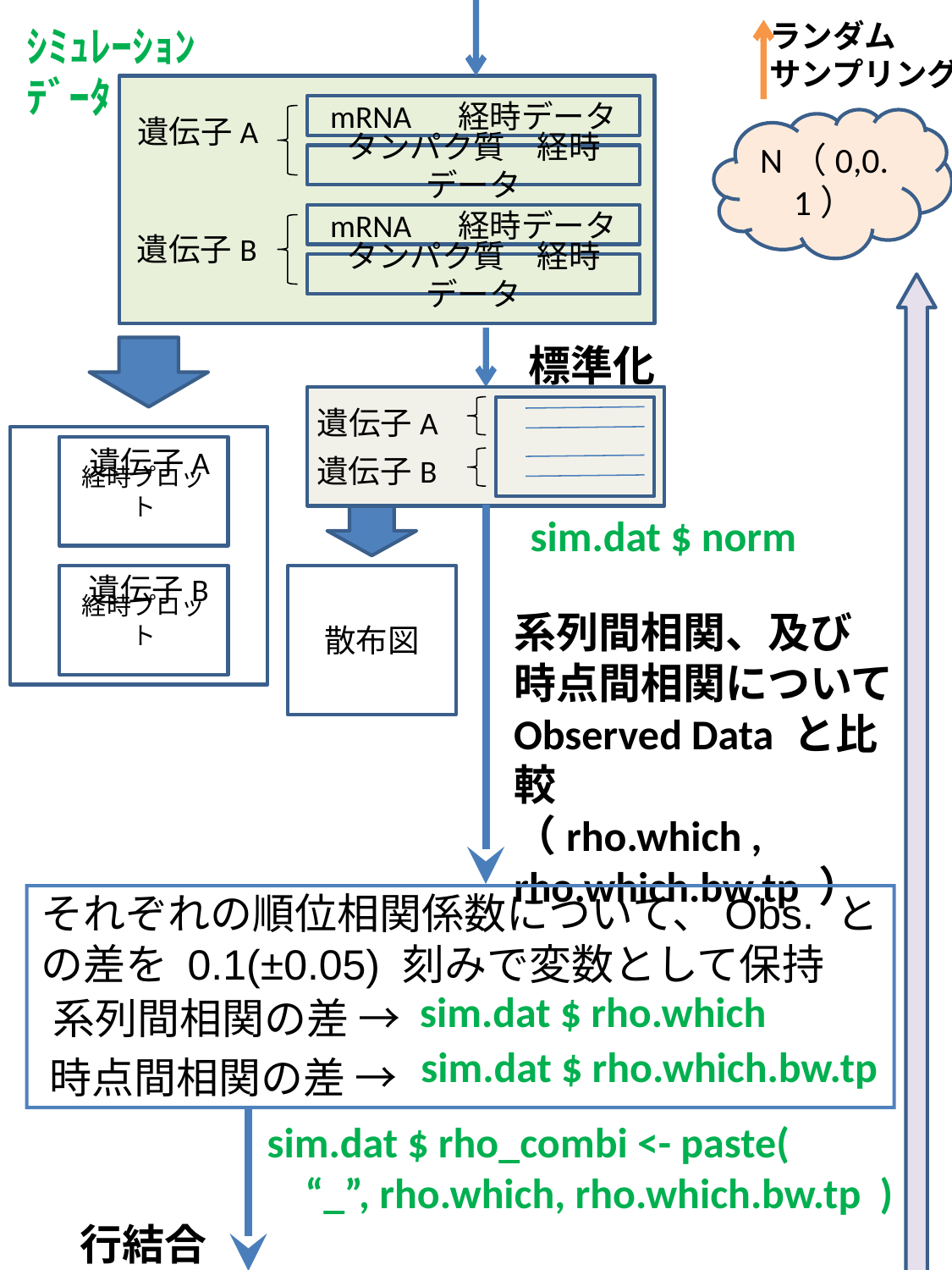

mRNA 　経時データ
タンパク質　経時データ
ランダム
サンプリング
ｼﾐｭﾚｰｼｮﾝ
ﾃﾞｰﾀ
mRNA 　経時データ
遺伝子A

タンパク質　経時データ
N（0,0.1）

遺伝子B

標準化

遺伝子A

遺伝子B

経時プロット
遺伝子A
sim.dat $ norm

遺伝子B
経時プロット
散布図
系列間相関、及び
時点間相関について
Observed Data と比較
（rho.which , rho.which.bw.tp ）
それぞれの順位相関係数について、Obs. との差を 0.1(±0.05) 刻みで変数として保持

sim.dat $ rho.which
系列間相関の差 →
sim.dat $ rho.which.bw.tp
時点間相関の差 →
sim.dat $ rho_combi <- paste(
    “_”, rho.which, rho.which.bw.tp  )
行結合